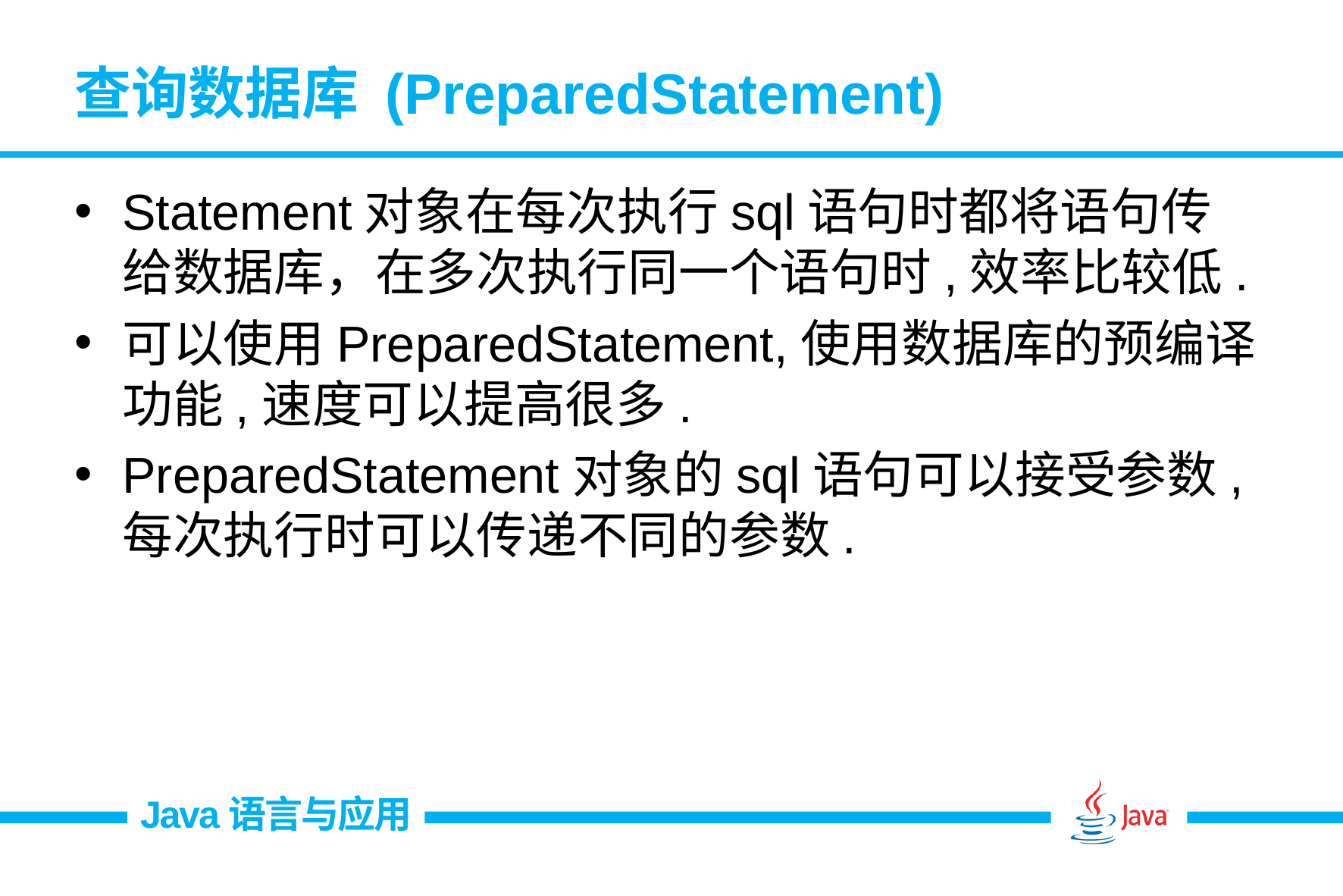

# 查询数据库 (PreparedStatement)
Statement对象在每次执行sql语句时都将语句传给数据库，在多次执行同一个语句时,效率比较低.
可以使用PreparedStatement,使用数据库的预编译功能,速度可以提高很多.
PreparedStatement对象的sql语句可以接受参数,每次执行时可以传递不同的参数.